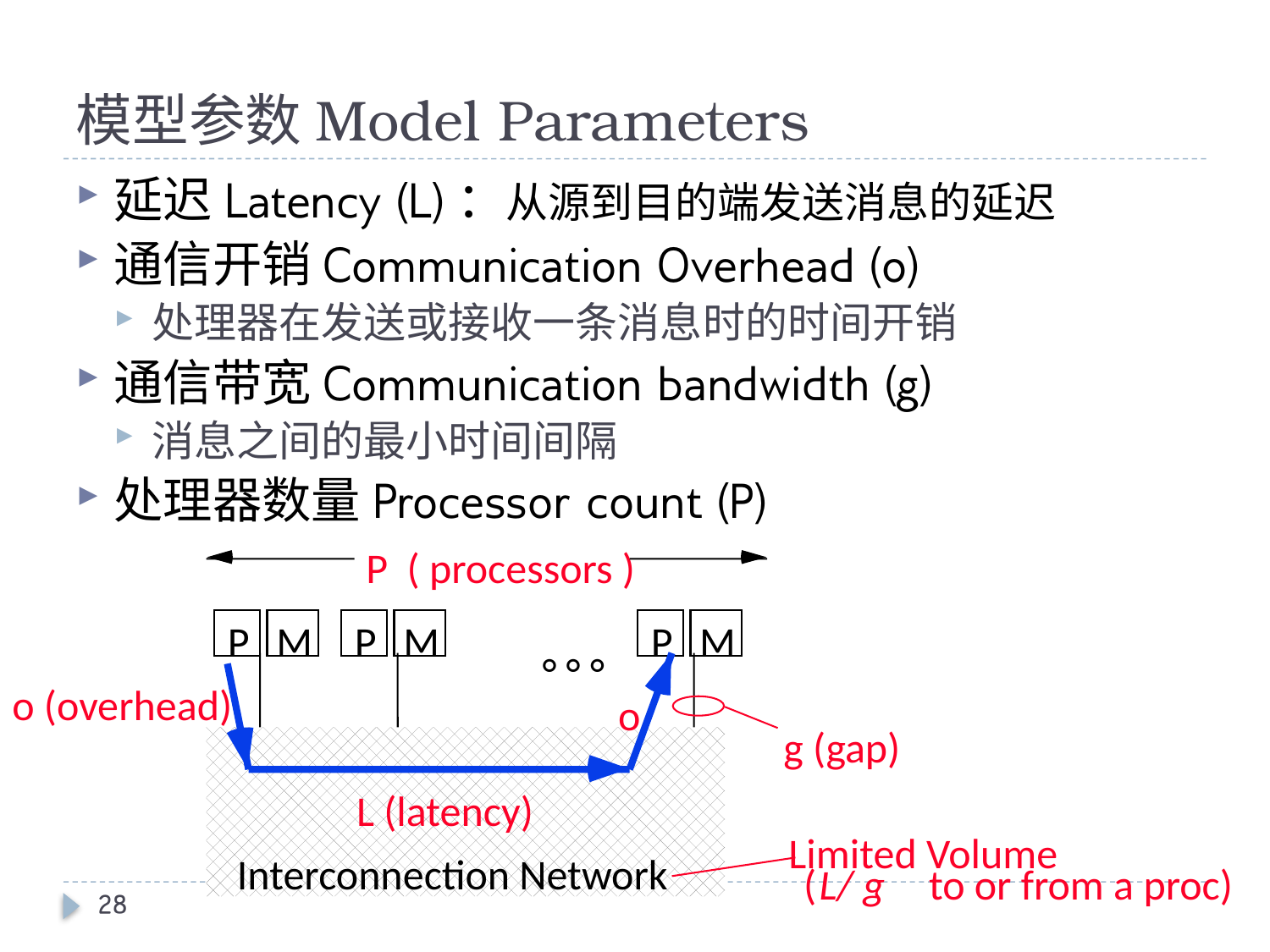

# 模型参数Model Parameters
延迟Latency (L)：从源到目的端发送消息的延迟
通信开销Communication Overhead (o)
处理器在发送或接收一条消息时的时间开销
通信带宽Communication bandwidth (g)
消息之间的最小时间间隔
处理器数量Processor count (P)
P  ( processors )

P
M
P
M
P
M

° ° °

o (overhead)
o

g (gap)

L (latency)
Limited Volume
Interconnection Network
(
L/ g
 to or from a proc)

28